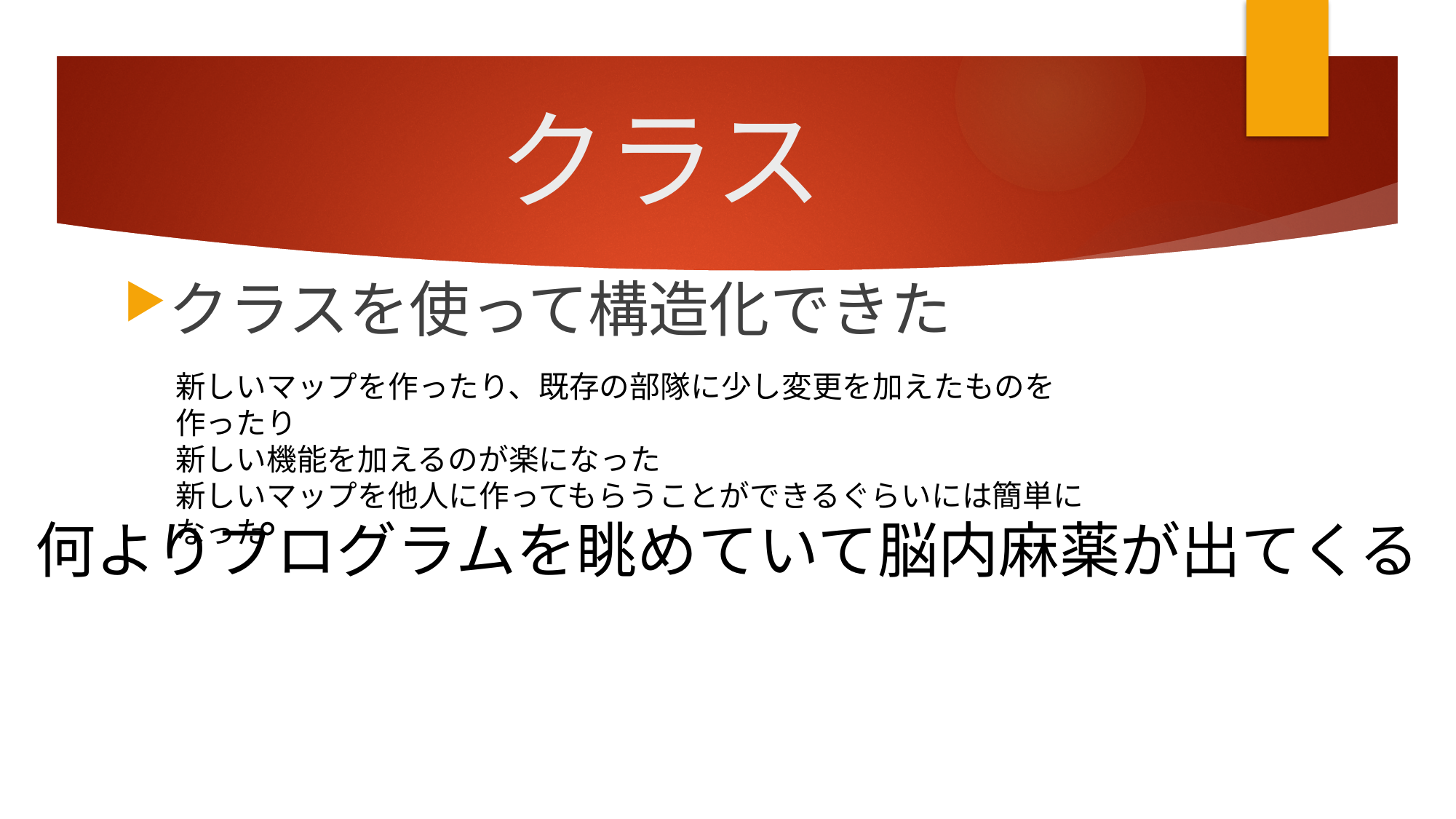

# クラス
クラスを使って構造化できた
新しいマップを作ったり、既存の部隊に少し変更を加えたものを作ったり
新しい機能を加えるのが楽になった
新しいマップを他人に作ってもらうことができるぐらいには簡単になった
何よりプログラムを眺めていて脳内麻薬が出てくる